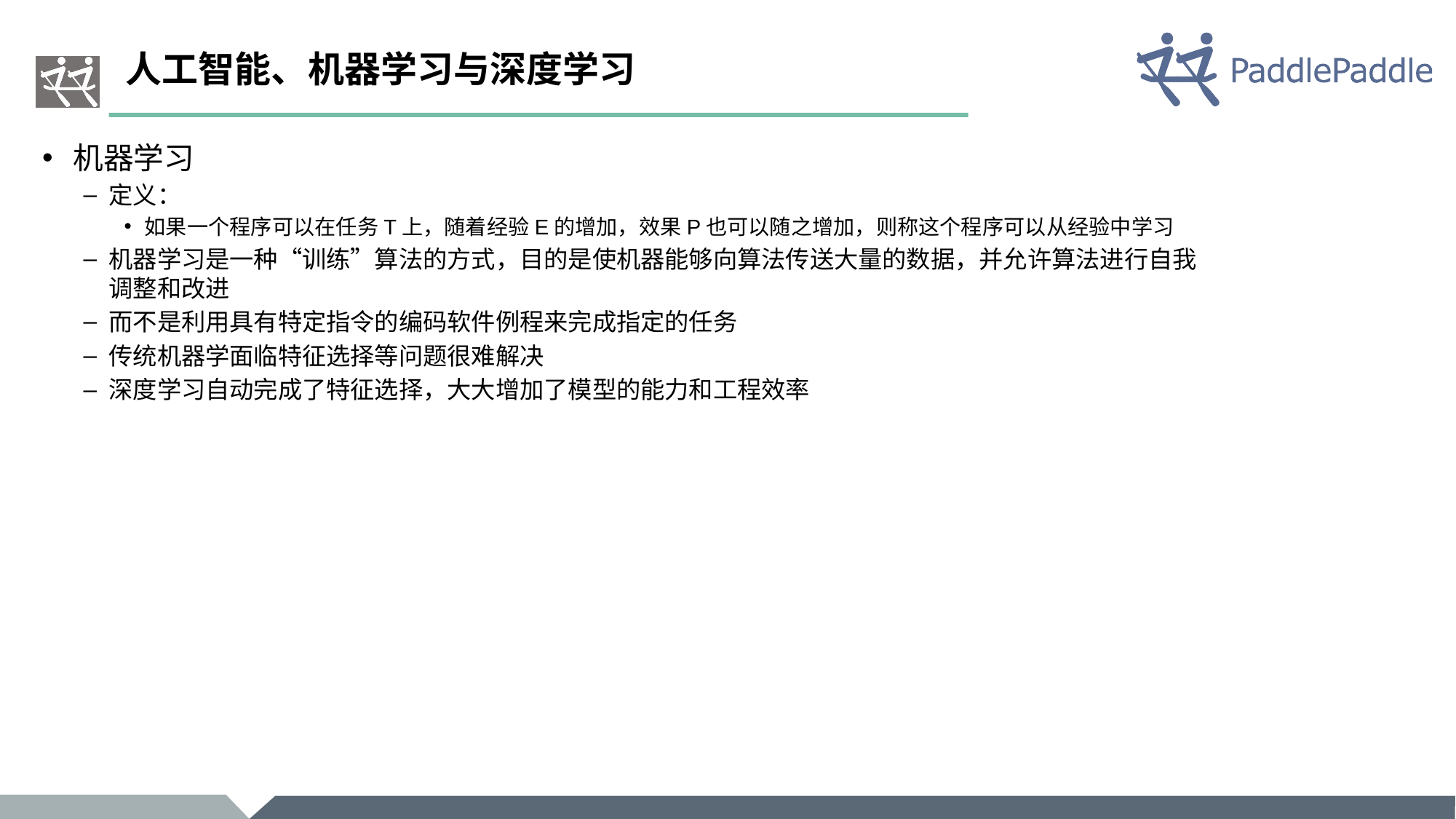

# 人工智能、机器学习与深度学习
机器学习
定义：
如果一个程序可以在任务T上，随着经验E的增加，效果P也可以随之增加，则称这个程序可以从经验中学习
机器学习是一种“训练”算法的方式，目的是使机器能够向算法传送大量的数据，并允许算法进行自我调整和改进
而不是利用具有特定指令的编码软件例程来完成指定的任务
传统机器学面临特征选择等问题很难解决
深度学习自动完成了特征选择，大大增加了模型的能力和工程效率